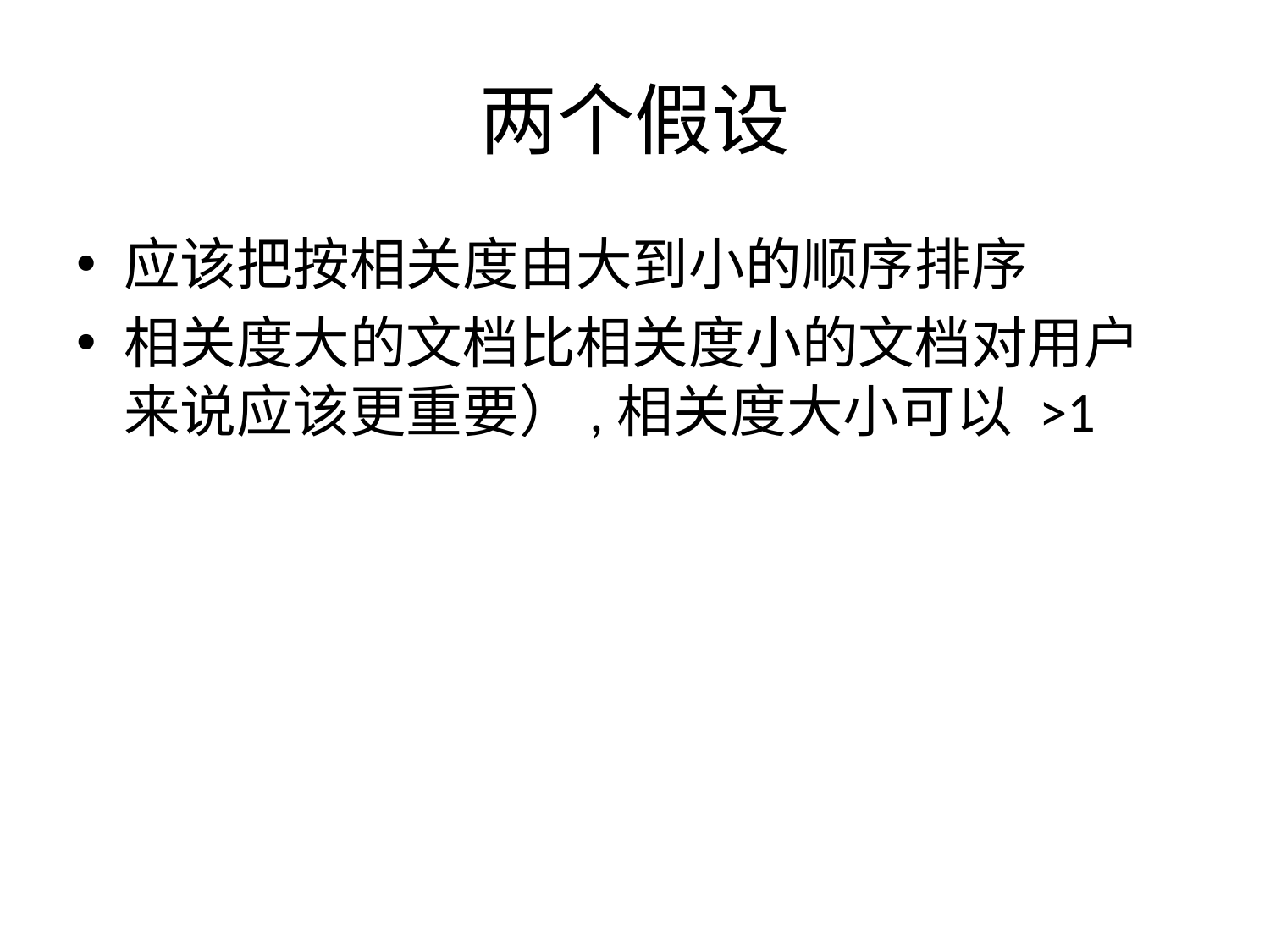

# 两个假设
应该把按相关度由大到小的顺序排序
相关度大的文档比相关度小的文档对用户来说应该更重要）,相关度大小可以 >1